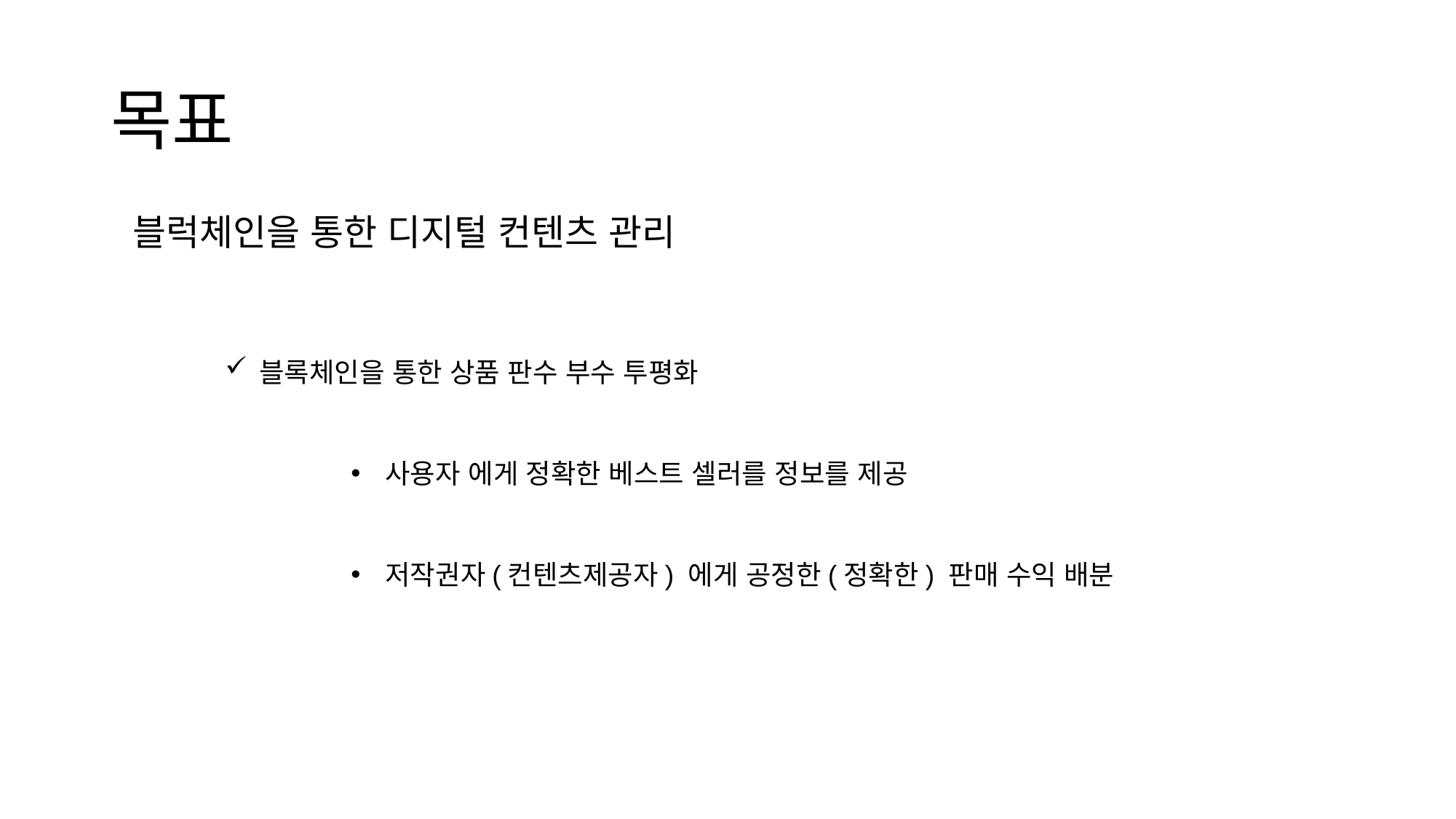

# 목표
블럭체인을 통한 디지털 컨텐츠 관리
블록체인을 통한 상품 판수 부수 투평화
사용자 에게 정확한 베스트 셀러를 정보를 제공
저작권자(컨텐츠제공자) 에게 공정한(정확한) 판매 수익 배분